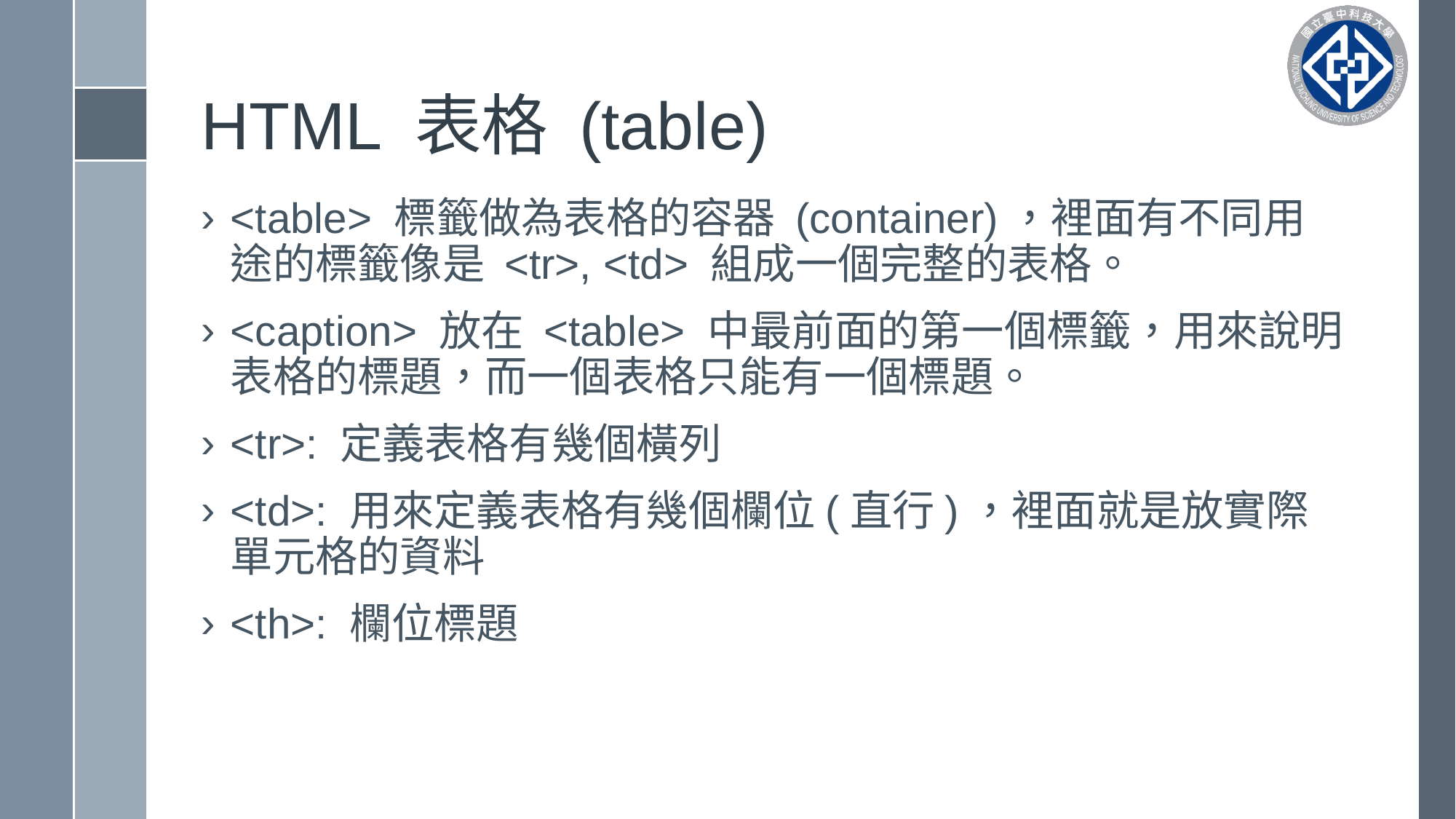

# HTML 表格 (table)
<table> 標籤做為表格的容器 (container)，裡面有不同用途的標籤像是 <tr>, <td> 組成一個完整的表格。
<caption> 放在 <table> 中最前面的第一個標籤，用來說明表格的標題，而一個表格只能有一個標題。
<tr>: 定義表格有幾個橫列
<td>: 用來定義表格有幾個欄位(直行)，裡面就是放實際單元格的資料
<th>: 欄位標題